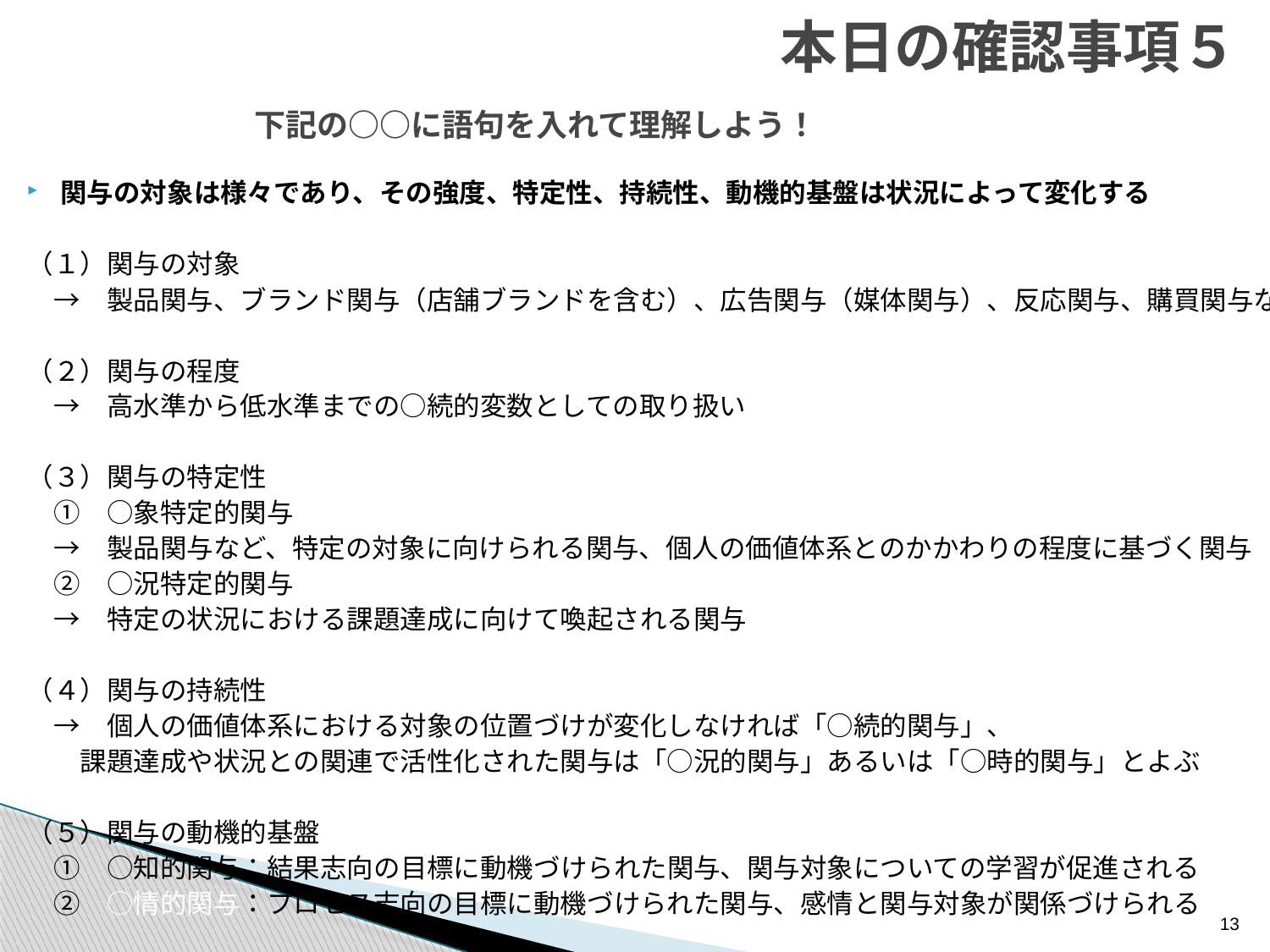

# 本日の確認事項５ 　　下記の○○に語句を入れて理解しよう！
関与の対象は様々であり、その強度、特定性、持続性、動機的基盤は状況によって変化する

（１）関与の対象
　→　製品関与、ブランド関与（店舗ブランドを含む）、広告関与（媒体関与）、反応関与、購買関与など

（２）関与の程度
　→　高水準から低水準までの○続的変数としての取り扱い

（３）関与の特定性
　①　○象特定的関与
　→　製品関与など、特定の対象に向けられる関与、個人の価値体系とのかかわりの程度に基づく関与
　②　○況特定的関与
　→　特定の状況における課題達成に向けて喚起される関与

（４）関与の持続性
　→　個人の価値体系における対象の位置づけが変化しなければ「○続的関与」、
　　課題達成や状況との関連で活性化された関与は「○況的関与」あるいは「○時的関与」とよぶ

（５）関与の動機的基盤
　①　○知的関与：結果志向の目標に動機づけられた関与、関与対象についての学習が促進される
　②　○情的関与：プロセス志向の目標に動機づけられた関与、感情と関与対象が関係づけられる

13